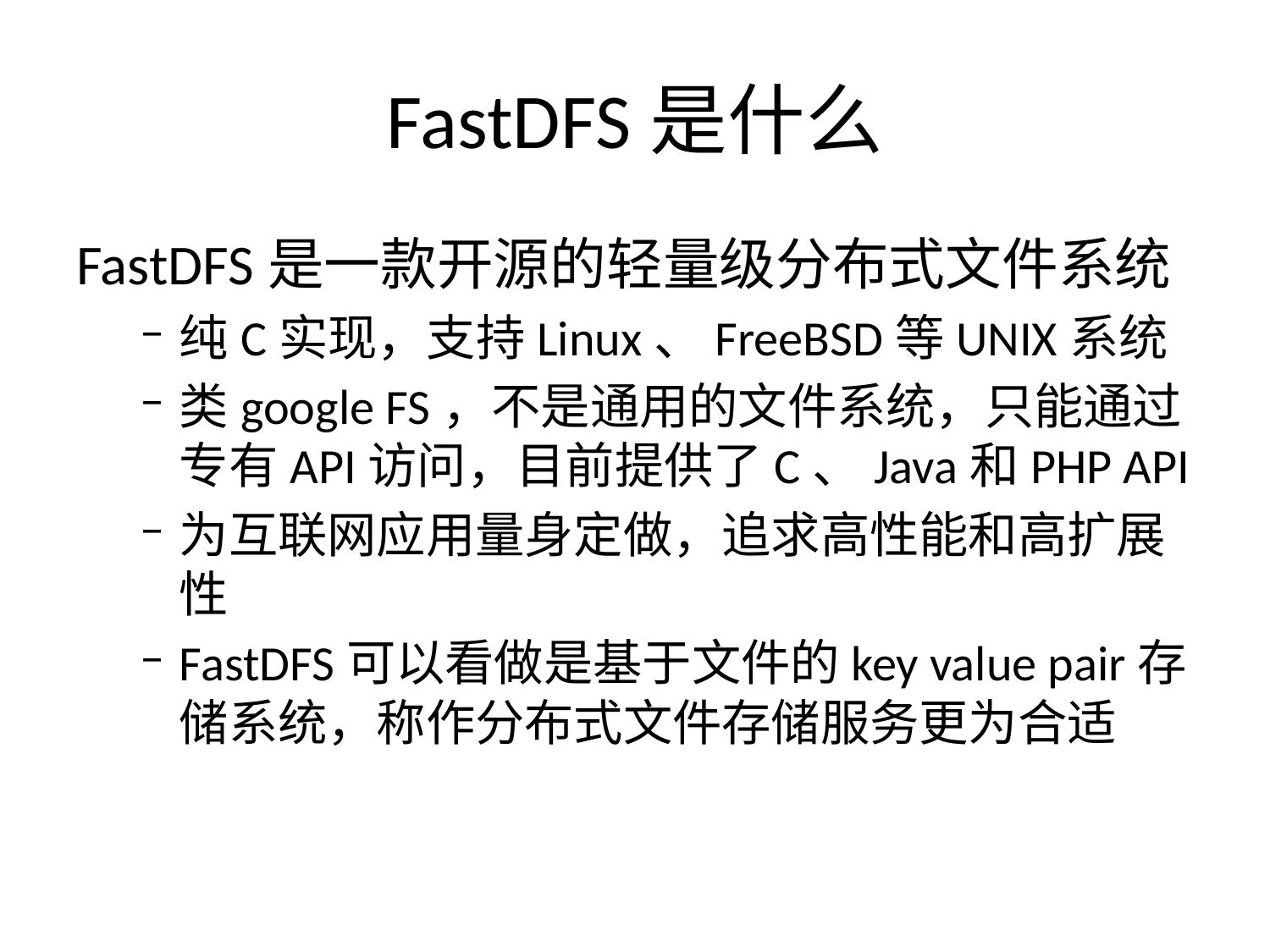

# FastDFS是什么
FastDFS是一款开源的轻量级分布式文件系统
纯C实现，支持Linux、FreeBSD等UNIX系统
类google FS，不是通用的文件系统，只能通过专有API访问，目前提供了C、Java和PHP API
为互联网应用量身定做，追求高性能和高扩展性
FastDFS可以看做是基于文件的key value pair存储系统，称作分布式文件存储服务更为合适